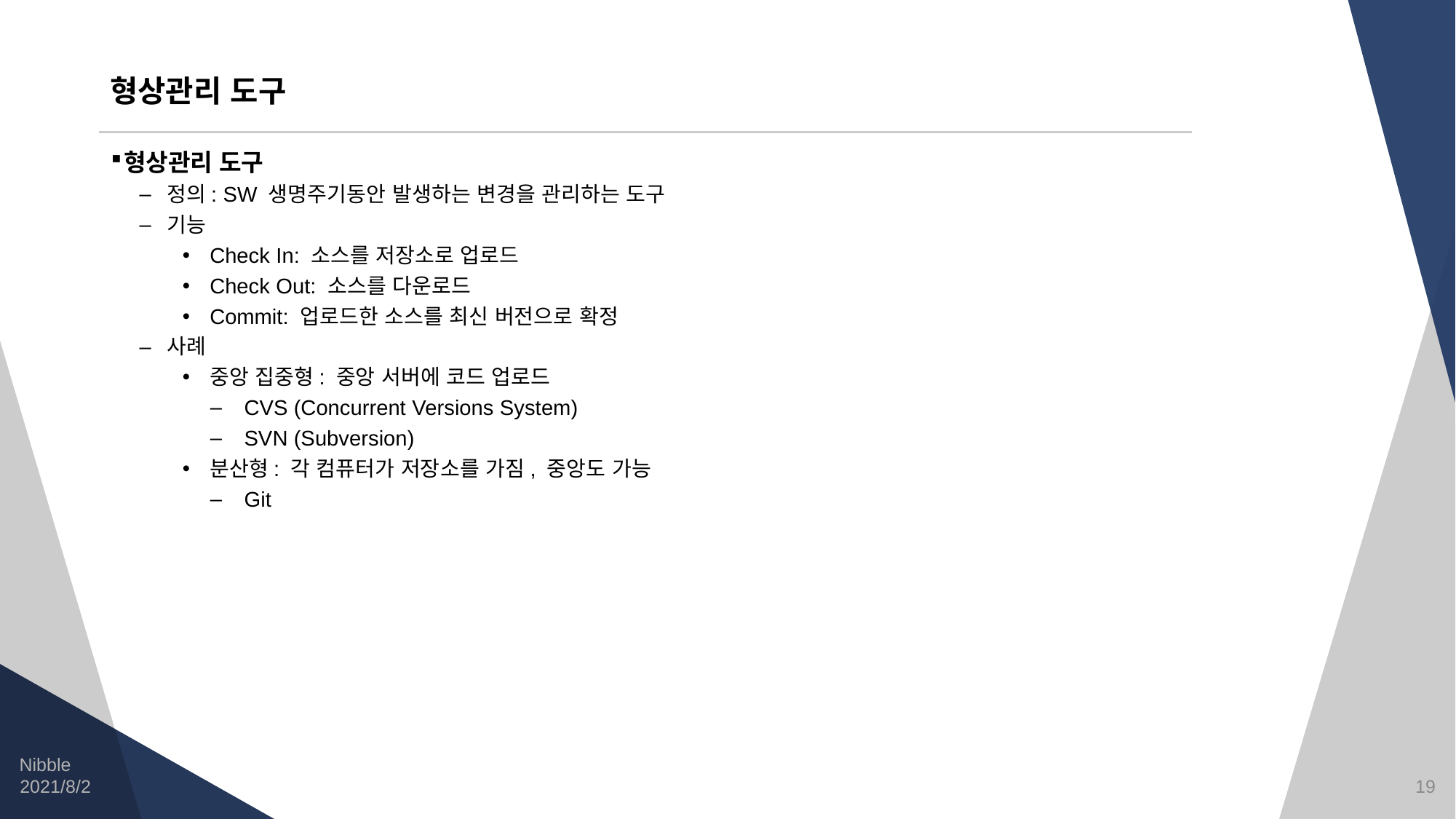

# 형상관리 도구

형상관리 도구
정의: SW 생명주기동안 발생하는 변경을 관리하는 도구
기능
Check In: 소스를 저장소로 업로드
Check Out: 소스를 다운로드
Commit: 업로드한 소스를 최신 버전으로 확정
사례
중앙 집중형: 중앙 서버에 코드 업로드
CVS (Concurrent Versions System)
SVN (Subversion)
분산형: 각 컴퓨터가 저장소를 가짐, 중앙도 가능
Git
Nibble
2021/8/2
19